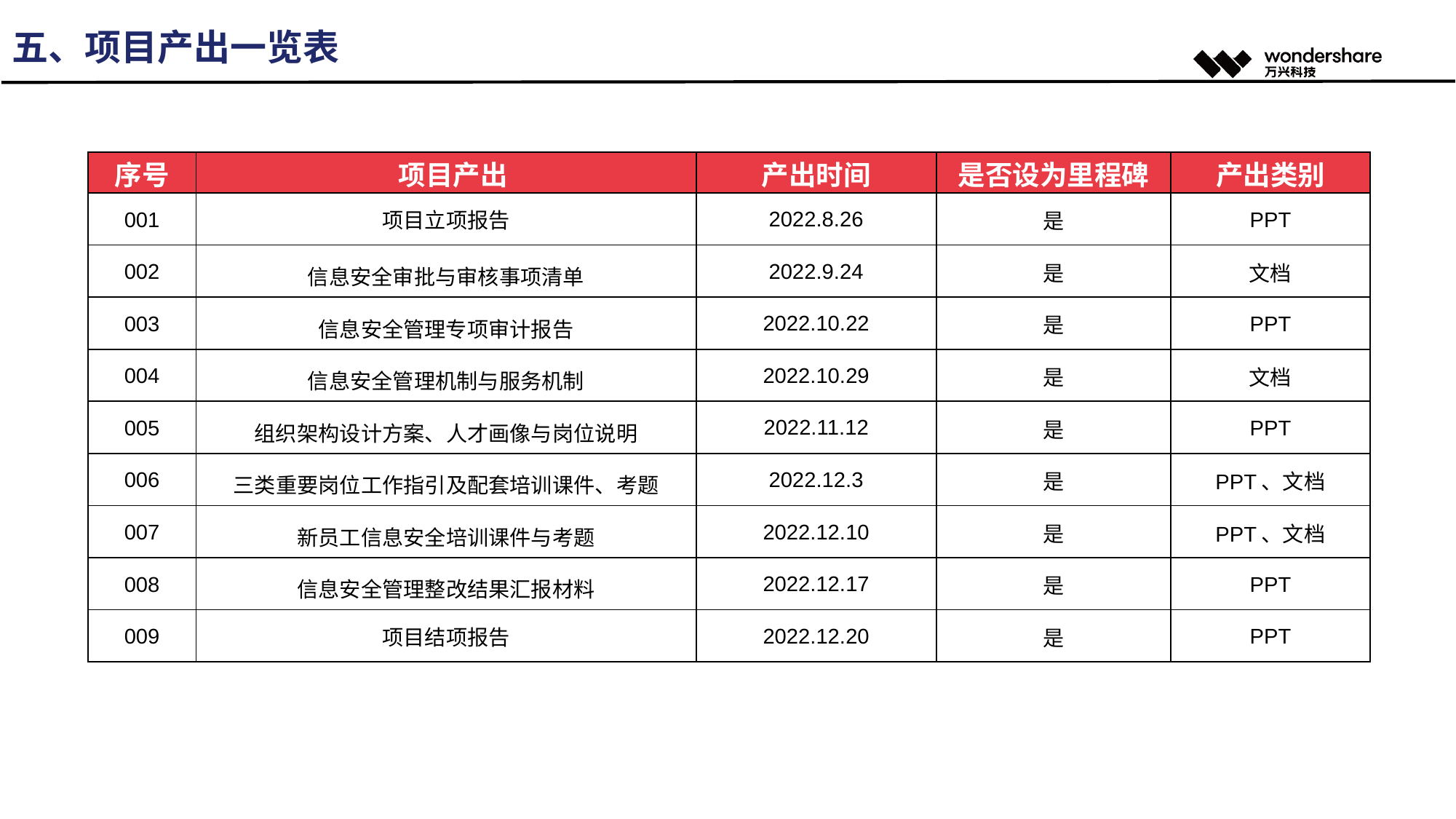

五、项目产出一览表
| 序号 | 项目产出 | 产出时间 | 是否设为里程碑 | 产出类别 |
| --- | --- | --- | --- | --- |
| 001 | 项目立项报告 | 2022.8.26 | 是 | PPT |
| 002 | 信息安全审批与审核事项清单 | 2022.9.24 | 是 | 文档 |
| 003 | 信息安全管理专项审计报告 | 2022.10.22 | 是 | PPT |
| 004 | 信息安全管理机制与服务机制 | 2022.10.29 | 是 | 文档 |
| 005 | 组织架构设计方案、人才画像与岗位说明 | 2022.11.12 | 是 | PPT |
| 006 | 三类重要岗位工作指引及配套培训课件、考题 | 2022.12.3 | 是 | PPT、文档 |
| 007 | 新员工信息安全培训课件与考题 | 2022.12.10 | 是 | PPT、文档 |
| 008 | 信息安全管理整改结果汇报材料 | 2022.12.17 | 是 | PPT |
| 009 | 项目结项报告 | 2022.12.20 | 是 | PPT |